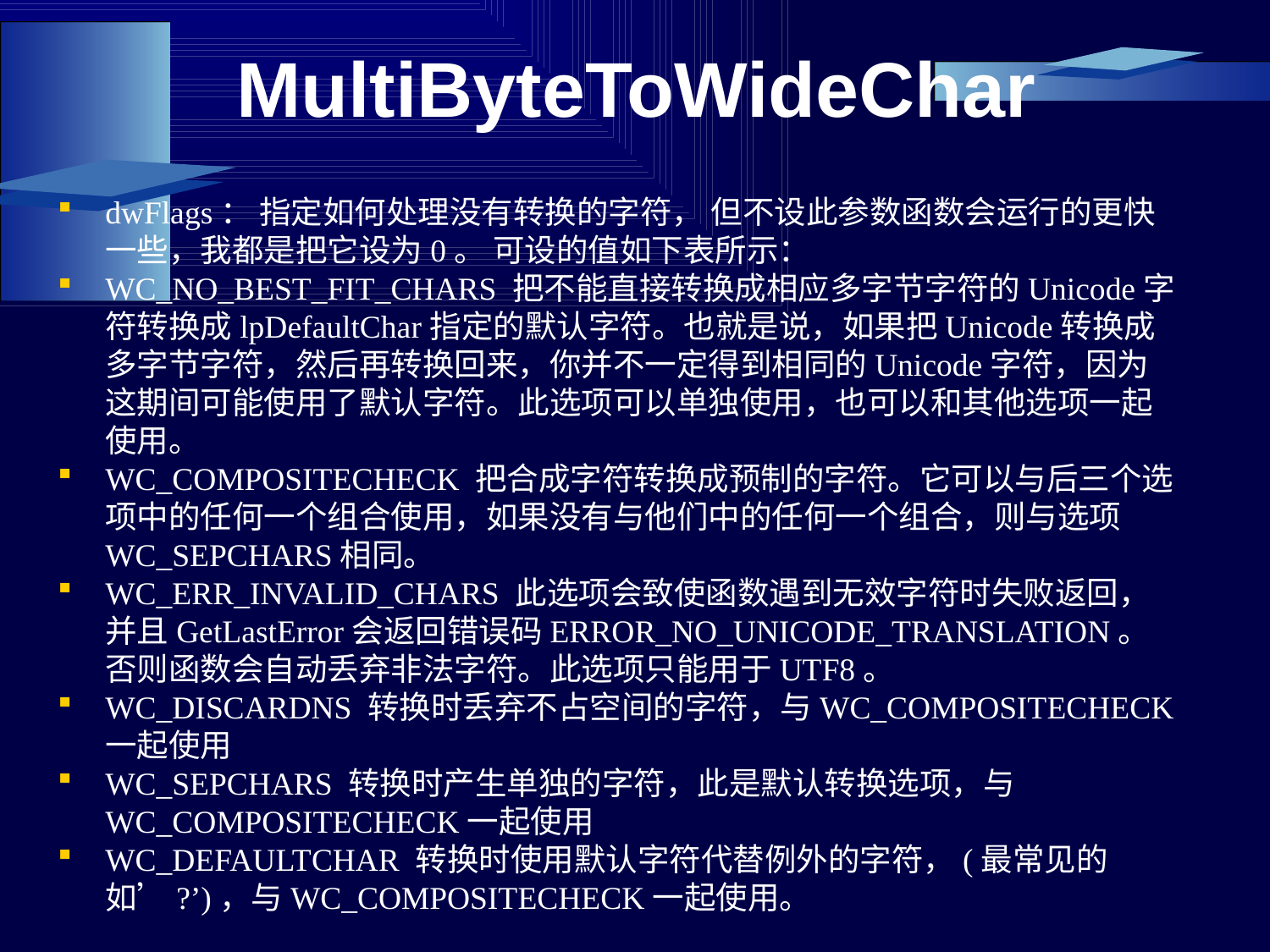

# MultiByteToWideChar
dwFlags： 指定如何处理没有转换的字符， 但不设此参数函数会运行的更快一些，我都是把它设为0。 可设的值如下表所示：
WC_NO_BEST_FIT_CHARS 把不能直接转换成相应多字节字符的Unicode字符转换成lpDefaultChar指定的默认字符。也就是说，如果把Unicode转换成多字节字符，然后再转换回来，你并不一定得到相同的Unicode字符，因为这期间可能使用了默认字符。此选项可以单独使用，也可以和其他选项一起使用。
WC_COMPOSITECHECK 把合成字符转换成预制的字符。它可以与后三个选项中的任何一个组合使用，如果没有与他们中的任何一个组合，则与选项WC_SEPCHARS相同。
WC_ERR_INVALID_CHARS 此选项会致使函数遇到无效字符时失败返回，并且GetLastError会返回错误码ERROR_NO_UNICODE_TRANSLATION。否则函数会自动丢弃非法字符。此选项只能用于UTF8。
WC_DISCARDNS 转换时丢弃不占空间的字符，与WC_COMPOSITECHECK一起使用
WC_SEPCHARS 转换时产生单独的字符，此是默认转换选项，与WC_COMPOSITECHECK一起使用
WC_DEFAULTCHAR 转换时使用默认字符代替例外的字符，(最常见的如’?’)，与WC_COMPOSITECHECK一起使用。